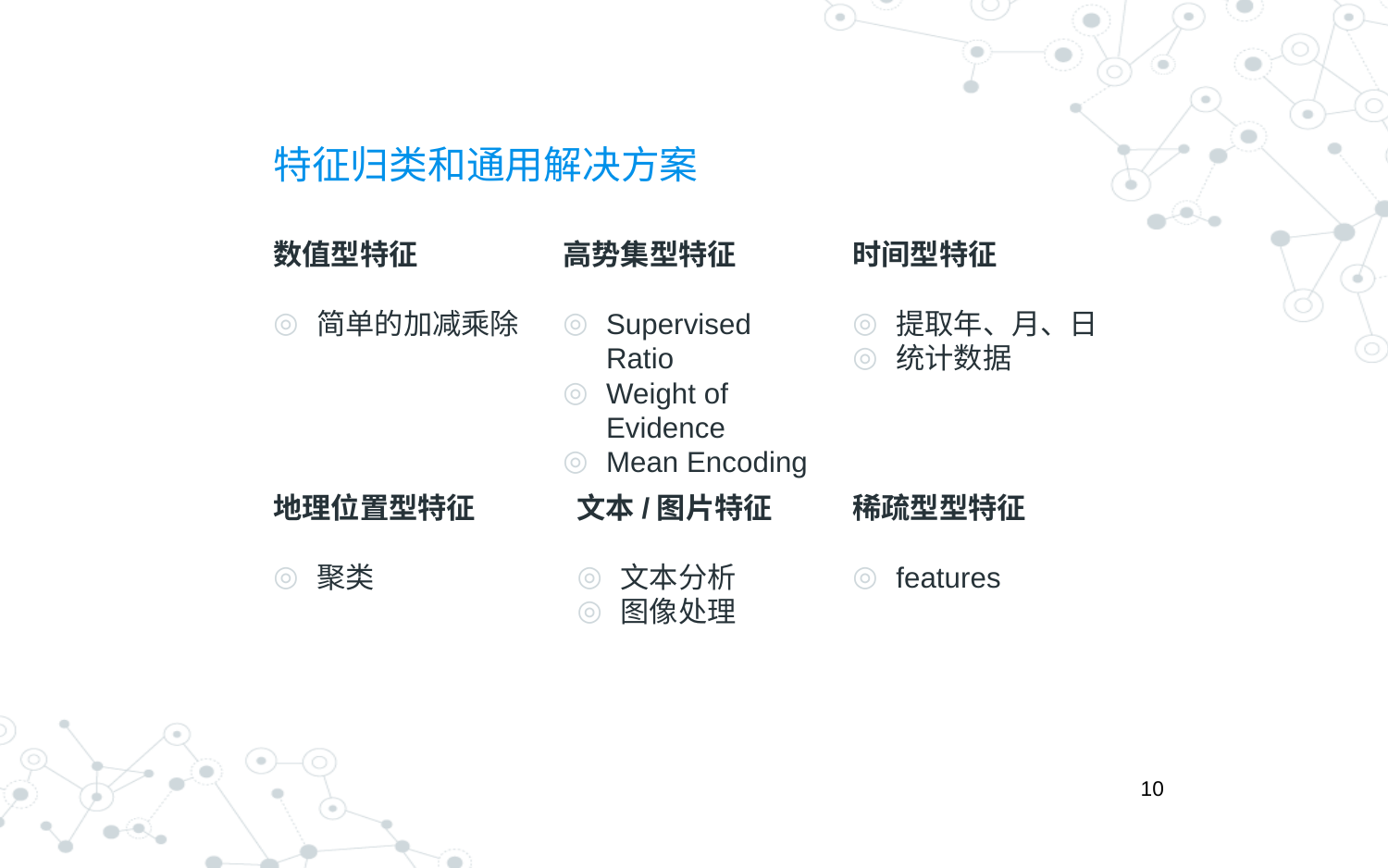

# 特征归类和通用解决方案
数值型特征

简单的加减乘除
高势集型特征

Supervised Ratio
Weight of Evidence
Mean Encoding
时间型特征

提取年、月、日
统计数据

地理位置型特征

聚类
文本/图片特征

文本分析
图像处理
稀疏型型特征

features
10